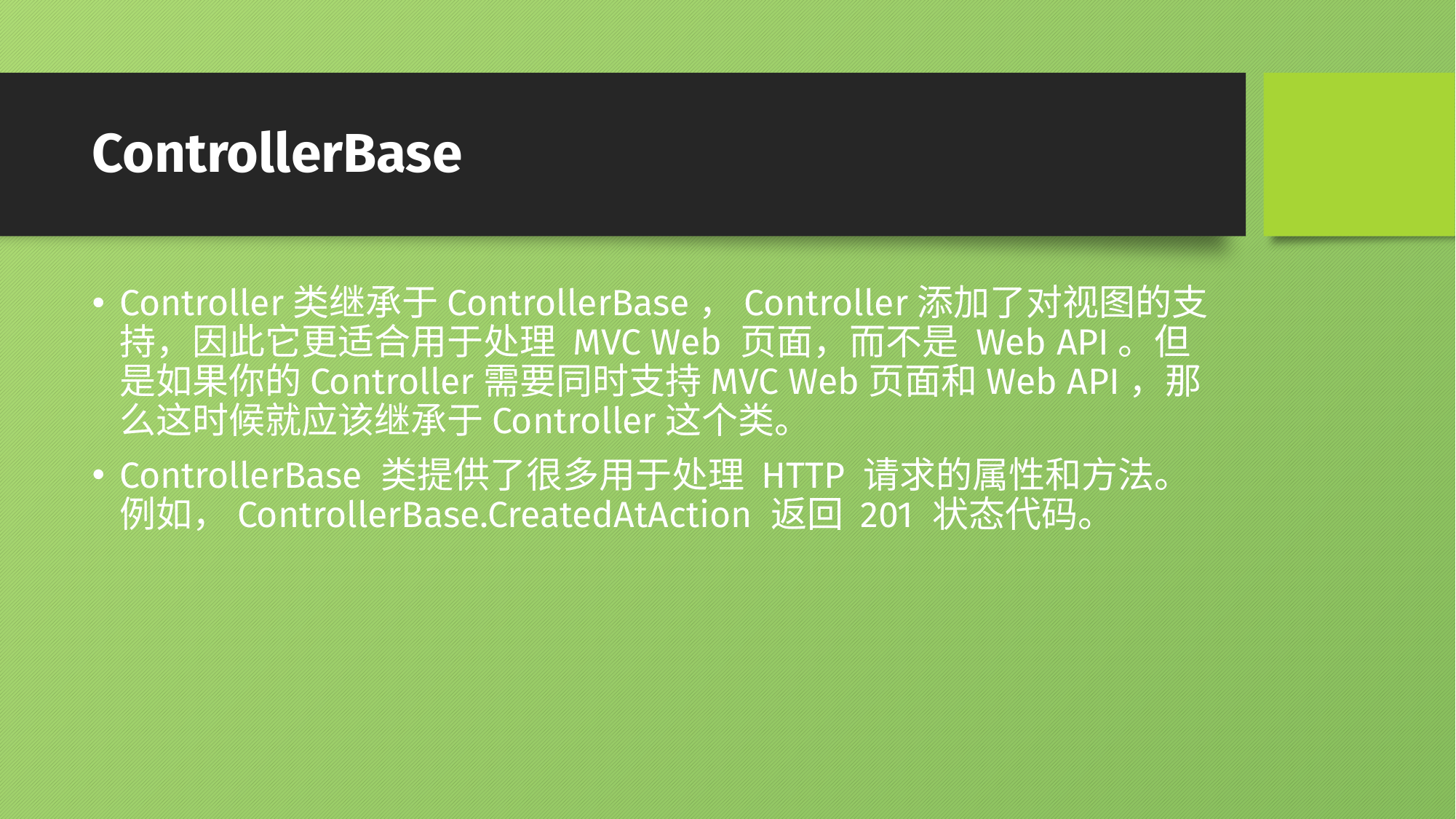

# ControllerBase
Controller类继承于ControllerBase，Controller添加了对视图的支持，因此它更适合用于处理 MVC Web 页面，而不是 Web API。但是如果你的Controller需要同时支持MVC Web页面和Web API，那么这时候就应该继承于Controller这个类。
ControllerBase 类提供了很多用于处理 HTTP 请求的属性和方法。 例如，ControllerBase.CreatedAtAction 返回 201 状态代码。